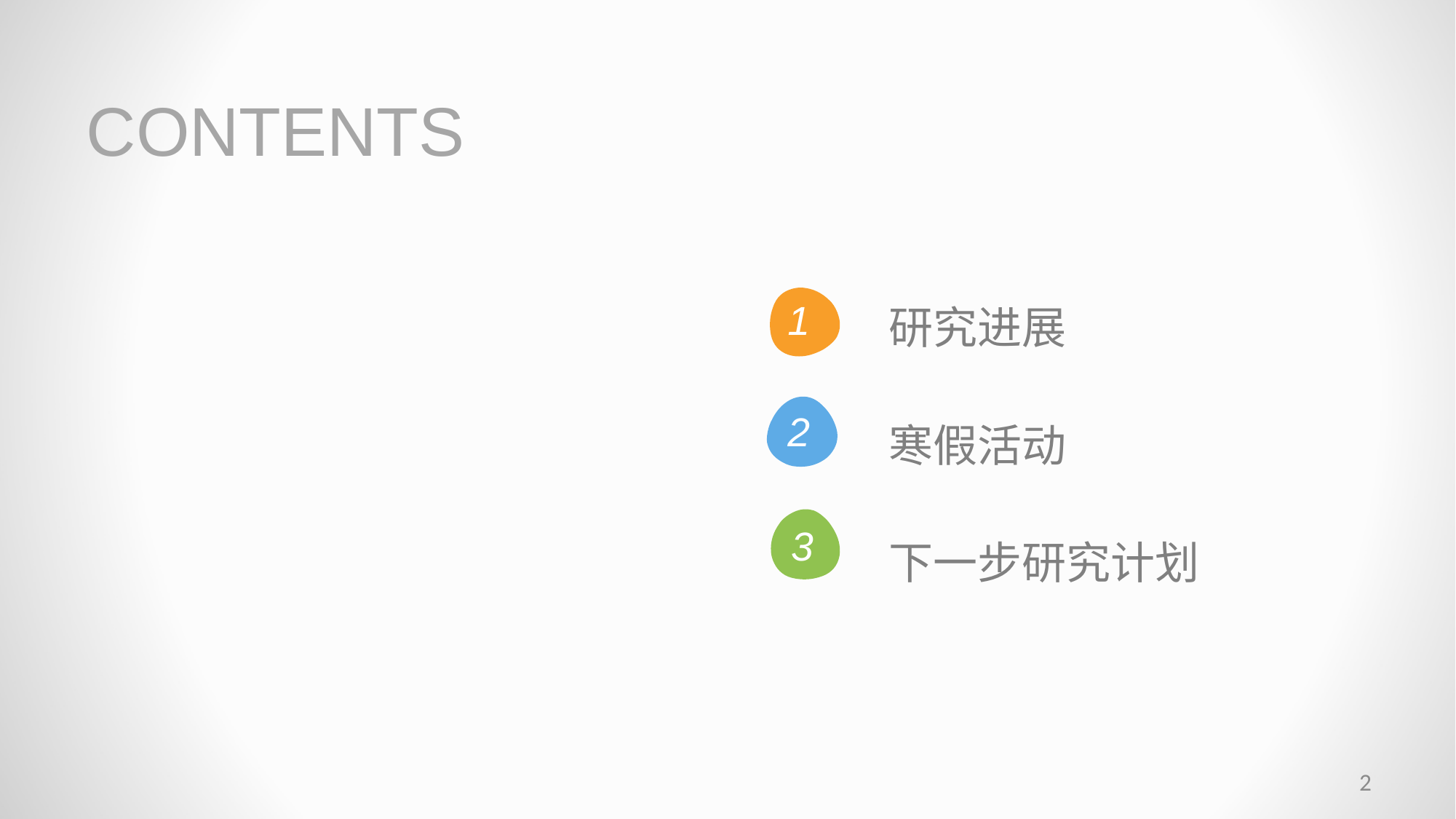

CONTENTS
研究进展
寒假活动
下一步研究计划

1

2

3
2